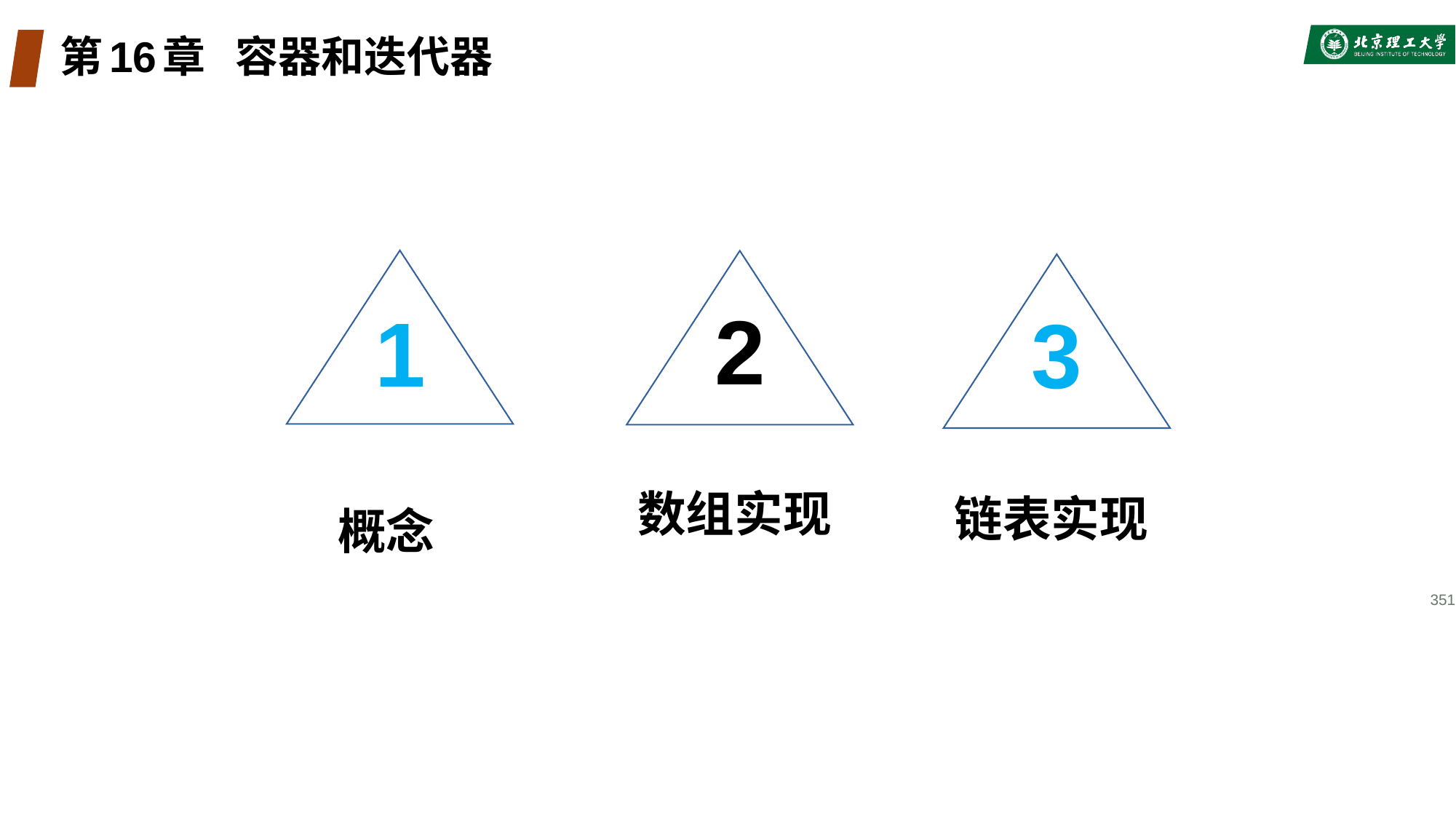

# 第16章   容器和迭代器

1
  概念

2
数组实现

3
链表实现
351